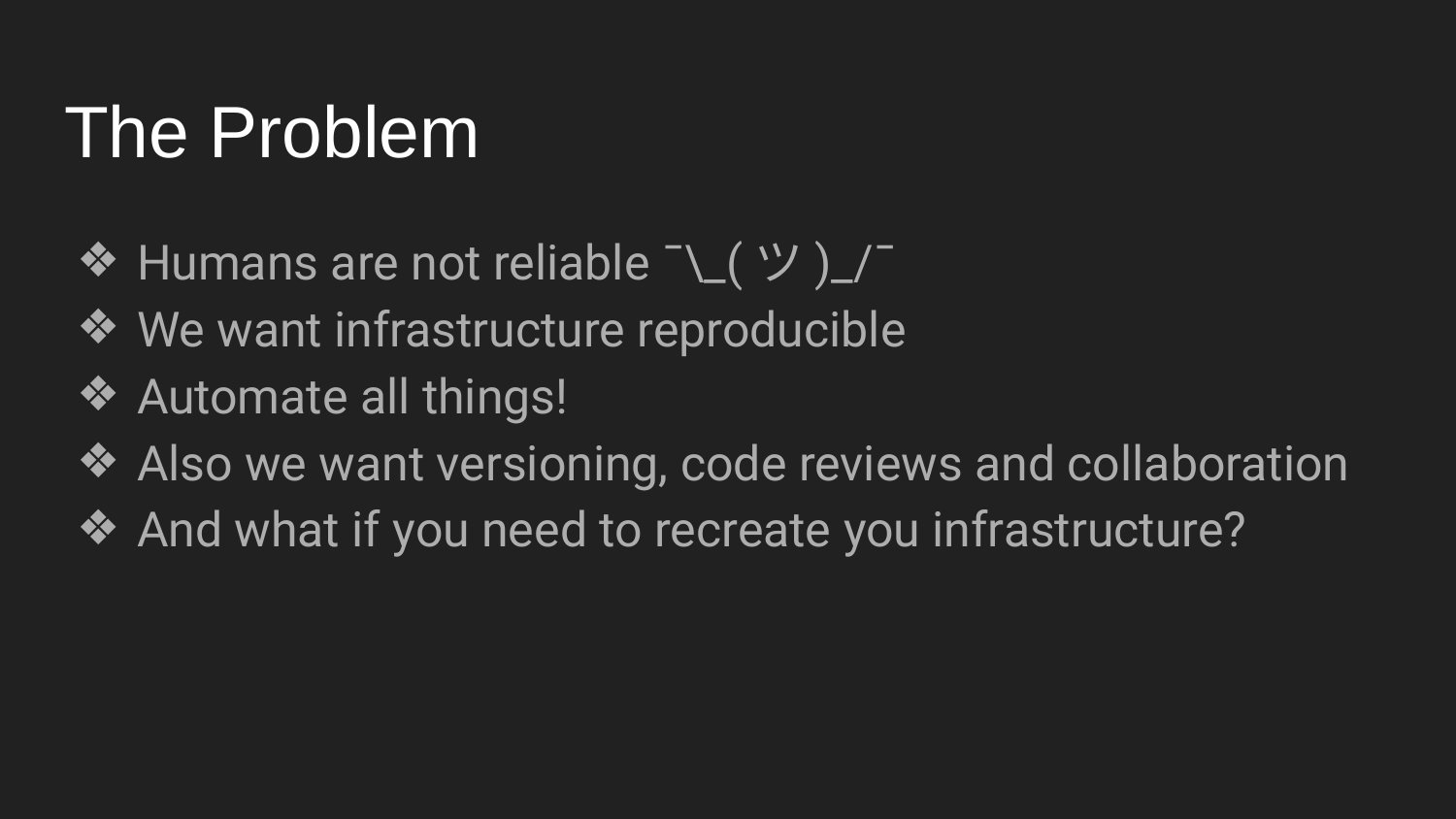

# The Problem
Humans are not reliable ¯\_(ツ)_/¯
We want infrastructure reproducible
Automate all things!
Also we want versioning, code reviews and collaboration
And what if you need to recreate you infrastructure?